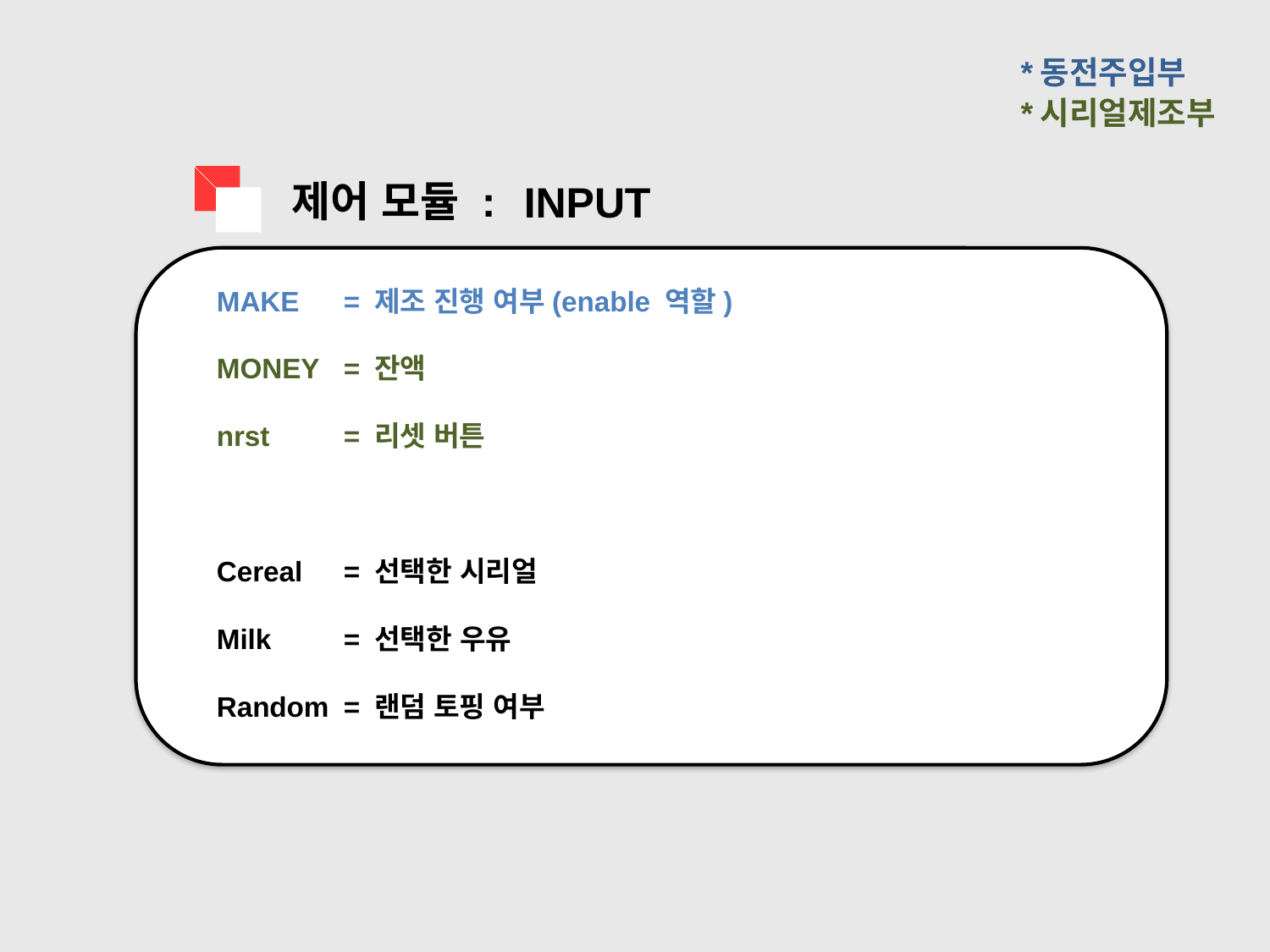

*동전주입부
*시리얼제조부

제어 모듈 :
INPUT

MAKE 	= 제조 진행 여부(enable 역할)

MONEY 	= 잔액

nrst	= 리셋 버튼

Cereal	= 선택한 시리얼

Milk	= 선택한 우유

Random	= 랜덤 토핑 여부